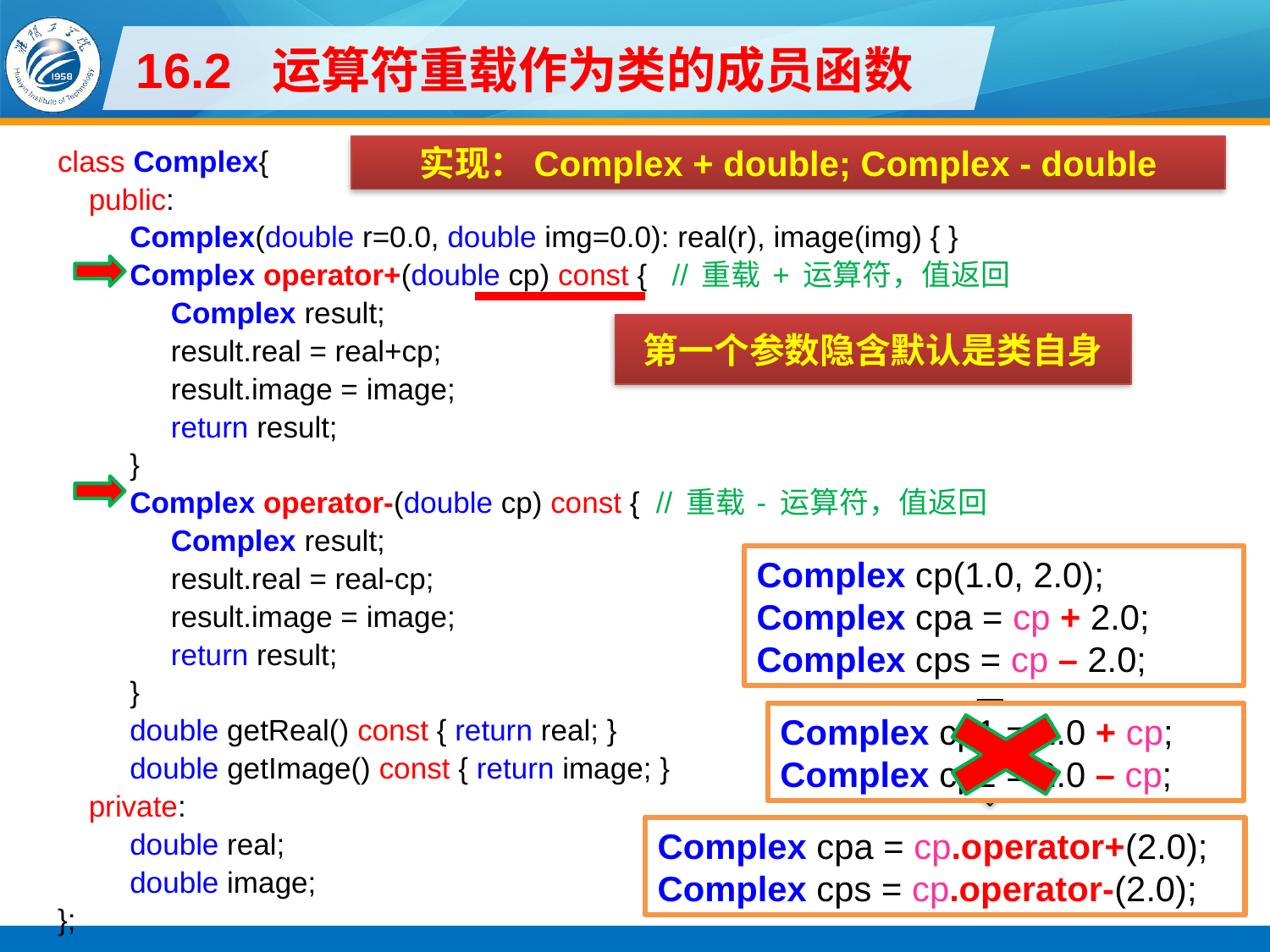

# 16.2  运算符重载作为类的成员函数
class Complex{
public:
Complex(double r=0.0, double img=0.0): real(r), image(img) { }
Complex operator+(double cp) const {   // 重载 + 运算符，值返回
Complex result;
result.real = real+cp;
result.image = image;
return result;
}
Complex operator-(double cp) const {  // 重载 - 运算符，值返回
Complex result;
result.real = real-cp;
result.image = image;
return result;
}
double getReal() const { return real; }
double getImage() const { return image; }
private:
double real;
double image;
};

实现：Complex + double; Complex - double

第一个参数隐含默认是类自身

Complex cp(1.0, 2.0);
Complex cpa = cp + 2.0;
Complex cps = cp – 2.0;

Complex cp1 = 2.0 + cp;
Complex cp2 = 2.0 – cp;
Complex cpa = cp.operator+(2.0);
Complex cps = cp.operator-(2.0);